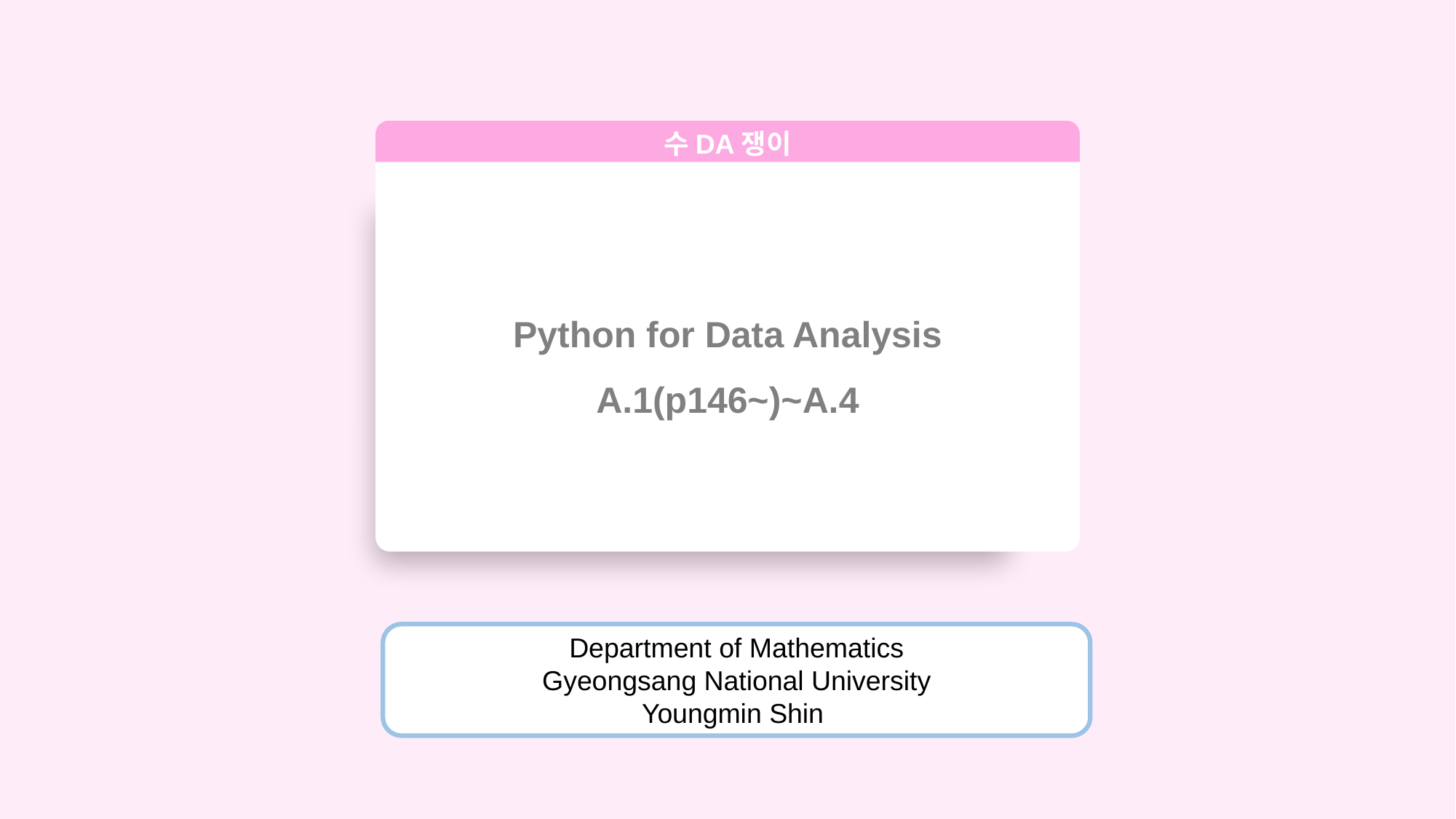

수DA쟁이
Python for Data Analysis A.1(p146~)~A.4
Department of Mathematics
Gyeongsang National University
Youngmin Shin